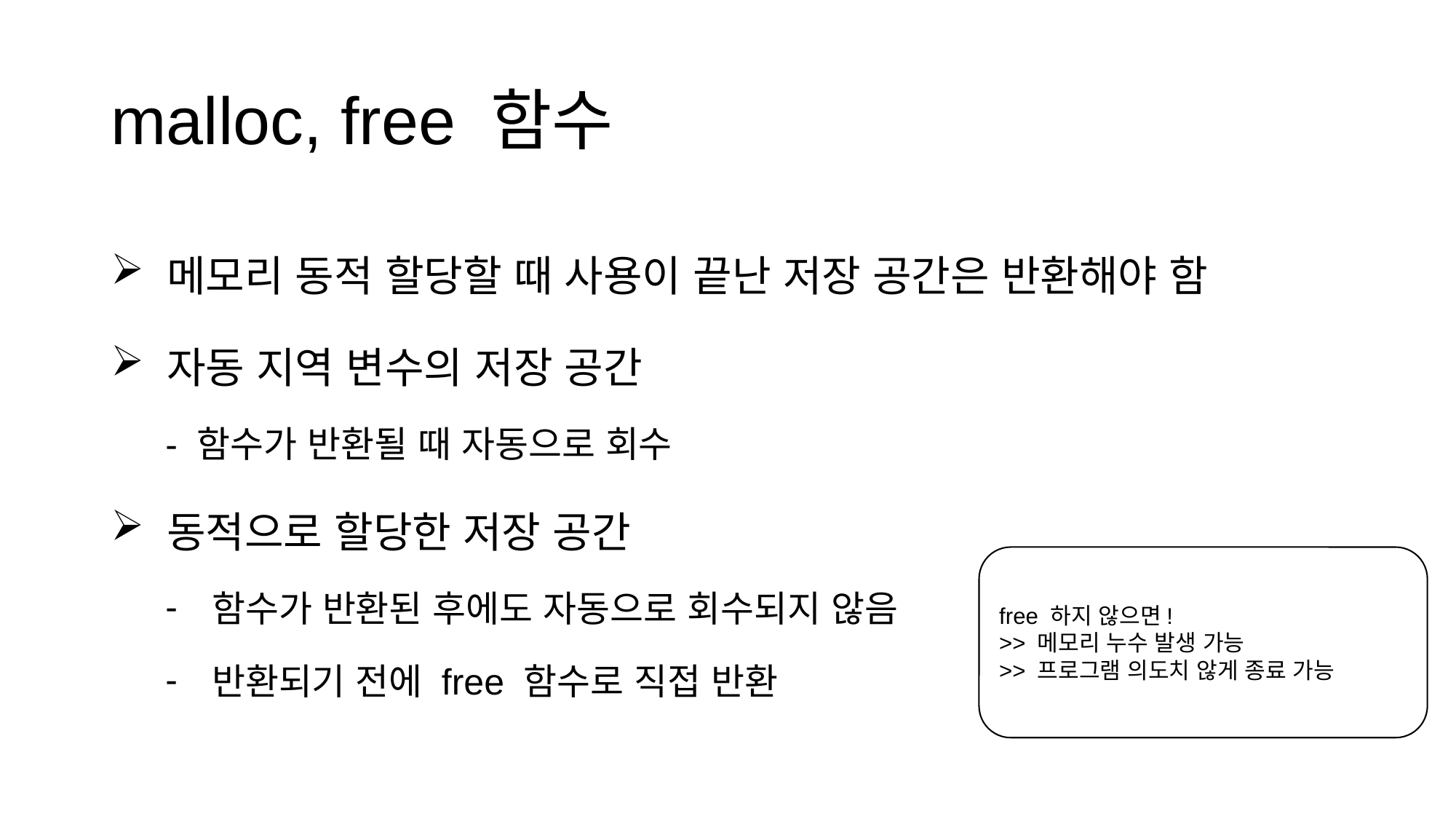

# malloc, free 함수
 메모리 동적 할당할 때 사용이 끝난 저장 공간은 반환해야 함
 자동 지역 변수의 저장 공간
- 함수가 반환될 때 자동으로 회수
 동적으로 할당한 저장 공간
 함수가 반환된 후에도 자동으로 회수되지 않음
 반환되기 전에 free 함수로 직접 반환
free 하지 않으면!
>> 메모리 누수 발생 가능
>> 프로그램 의도치 않게 종료 가능